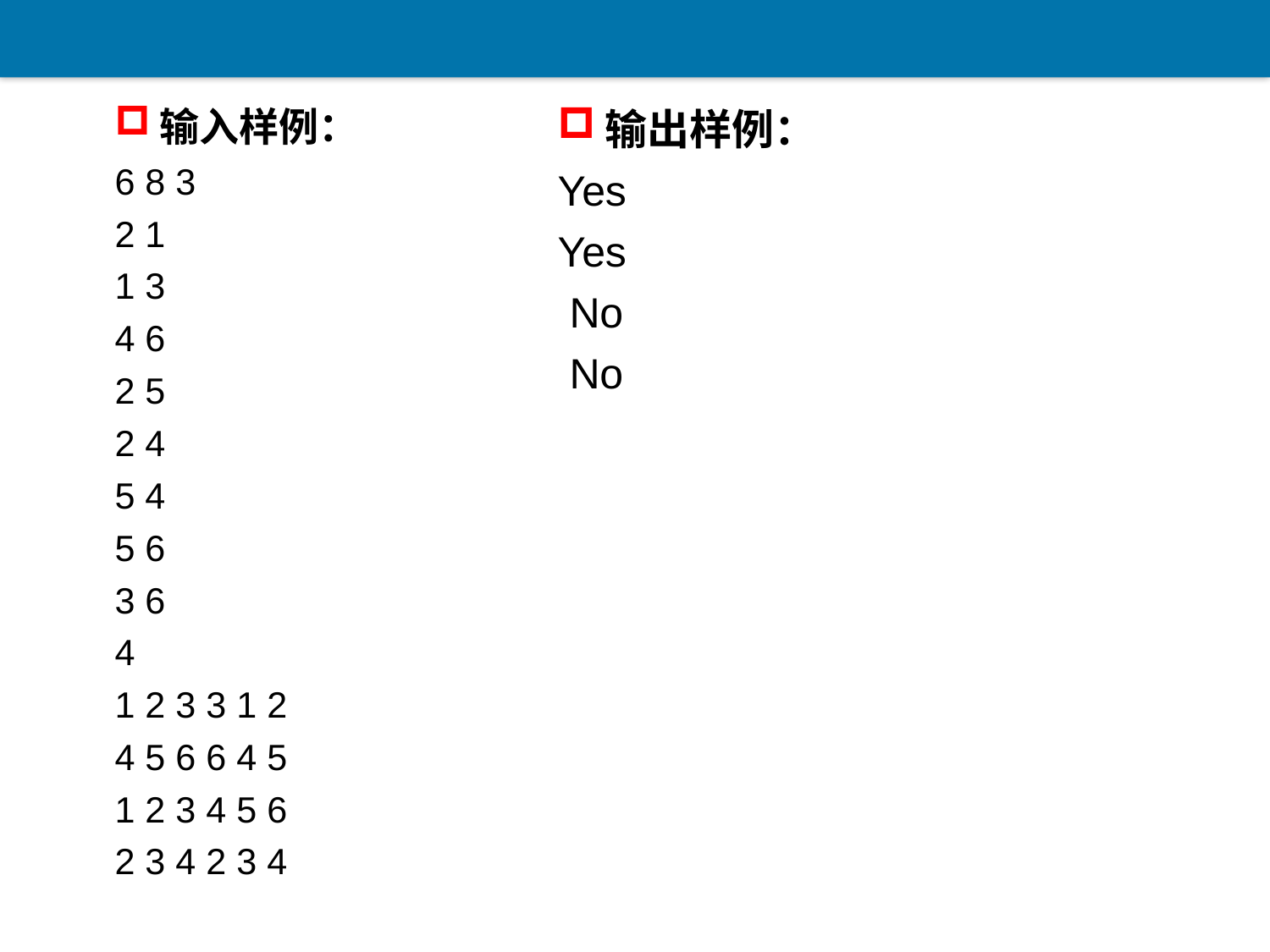

输入样例：
6 8 3
2 1
1 3
4 6
2 5
2 4
5 4
5 6
3 6
4
1 2 3 3 1 2
4 5 6 6 4 5
1 2 3 4 5 6
2 3 4 2 3 4

输出样例：
Yes
Yes
 No
 No